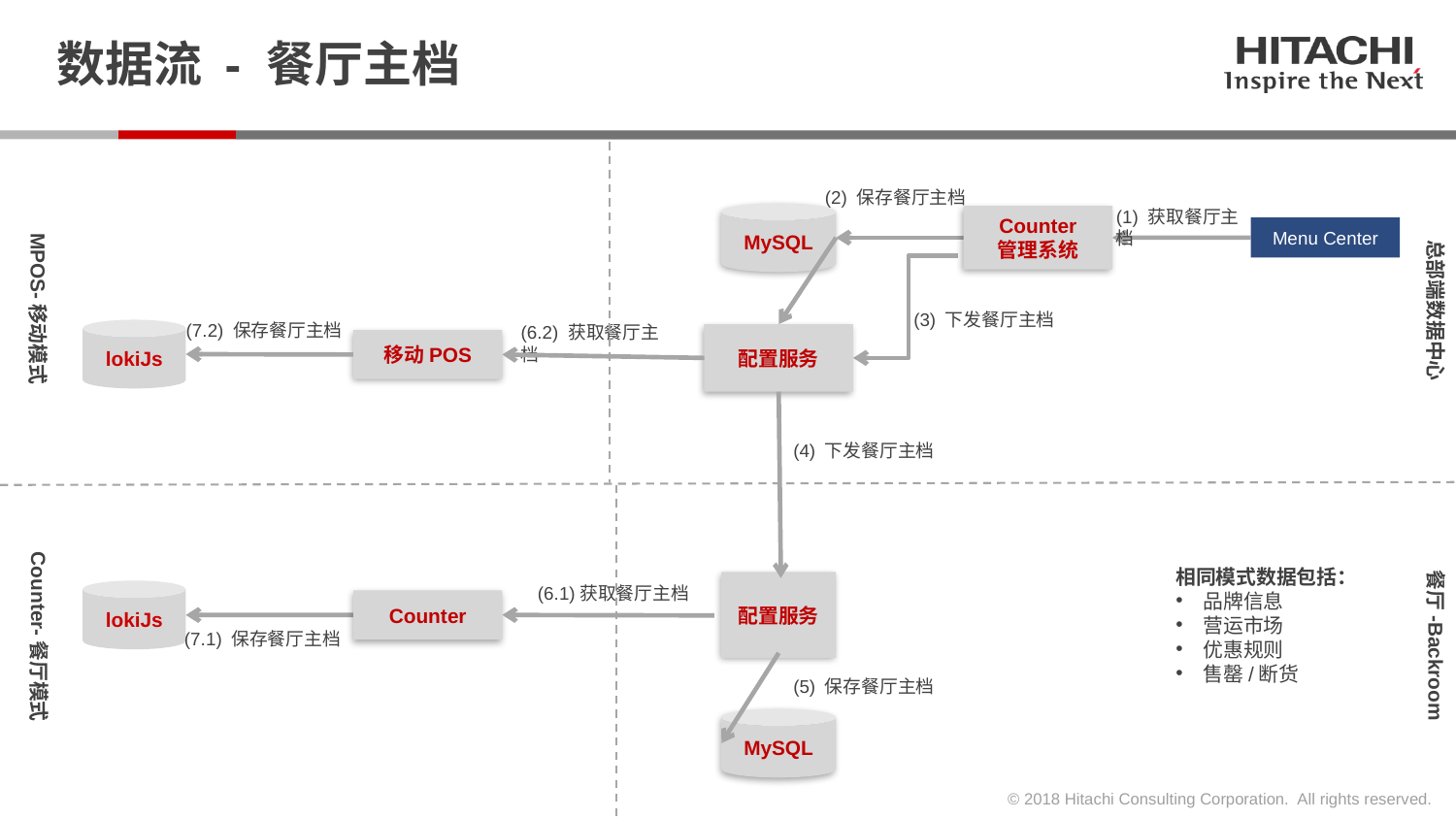

# 数据流 - 餐厅主档
(2) 保存餐厅主档
(1) 获取餐厅主档
MySQL
Counter
管理系统
Menu Center
MPOS-移动模式
总部端数据中心
(3) 下发餐厅主档
(7.2) 保存餐厅主档
(6.2) 获取餐厅主档
lokiJs
配置服务
移动POS
(4) 下发餐厅主档
Counter-餐厅模式
餐厅-Backroom
相同模式数据包括：
品牌信息
营运市场
优惠规则
售罄/断货
配置服务
(6.1)获取餐厅主档
lokiJs
Counter
(7.1) 保存餐厅主档
(5) 保存餐厅主档
MySQL